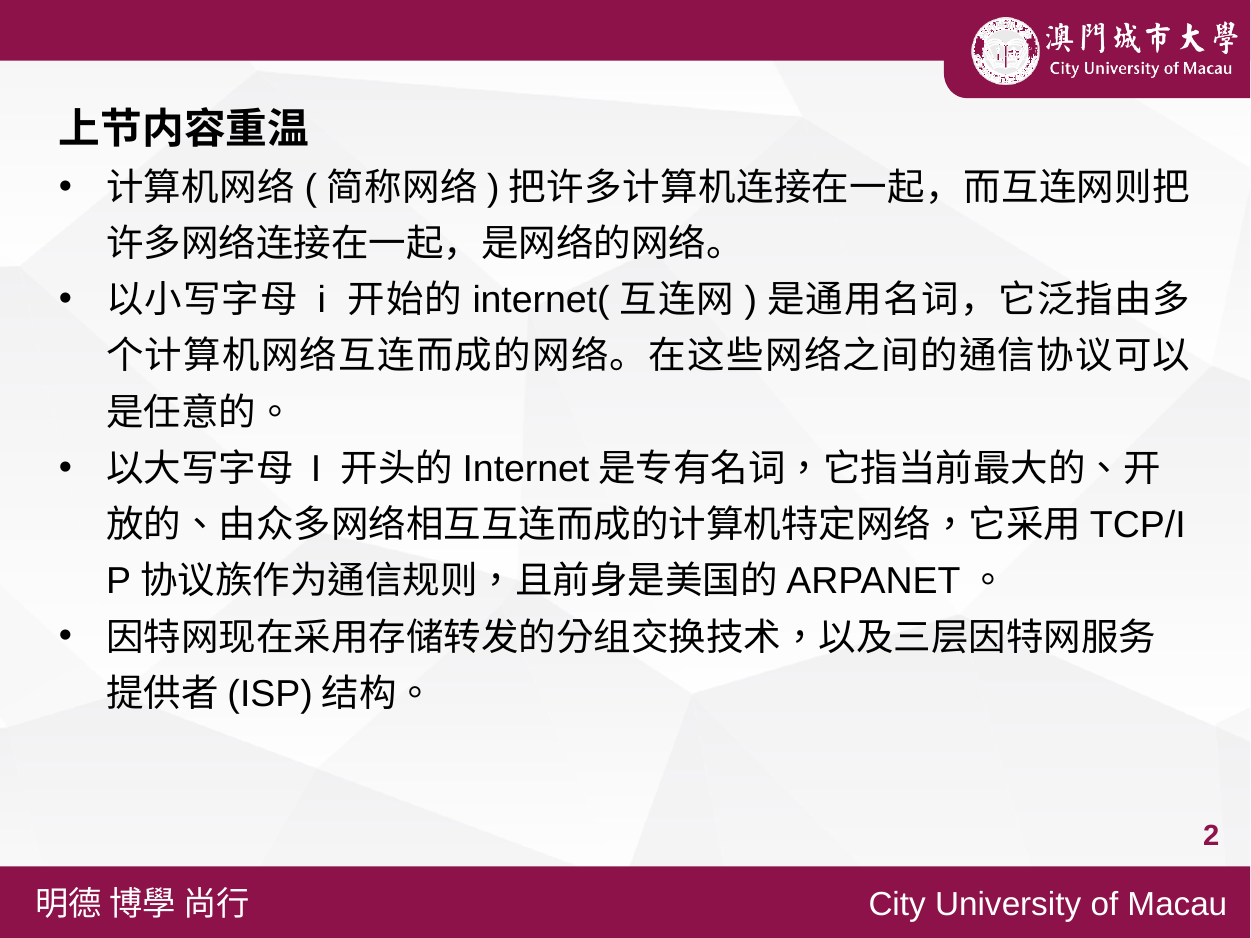

上节内容重温
计算机网络(简称网络)把许多计算机连接在一起，而互连网则把许多网络连接在一起，是网络的网络。
以小写字母 i 开始的internet(互连网)是通用名词，它泛指由多个计算机网络互连而成的网络。在这些网络之间的通信协议可以是任意的。
以大写字母 I 开头的Internet是专有名词，它指当前最大的、开放的、由众多网络相互互连而成的计算机特定网络，它采用TCP/IP协议族作为通信规则，且前身是美国的ARPANET。
因特网现在采用存储转发的分组交换技术，以及三层因特网服务提供者(ISP)结构。
2